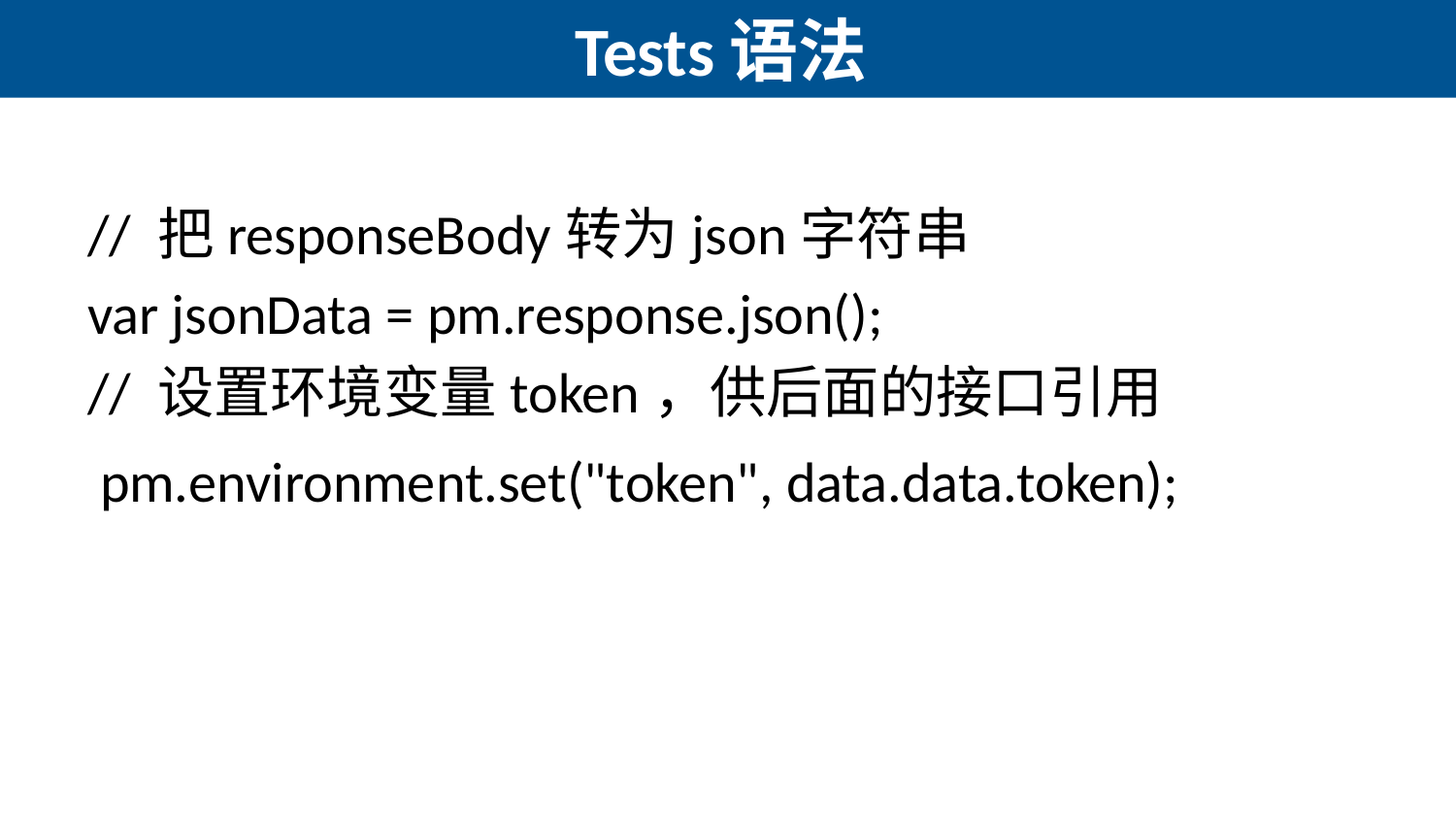

# Tests语法
// 把responseBody转为json字符串
var jsonData = pm.response.json();
// 设置环境变量token，供后面的接口引用
 pm.environment.set("token", data.data.token);